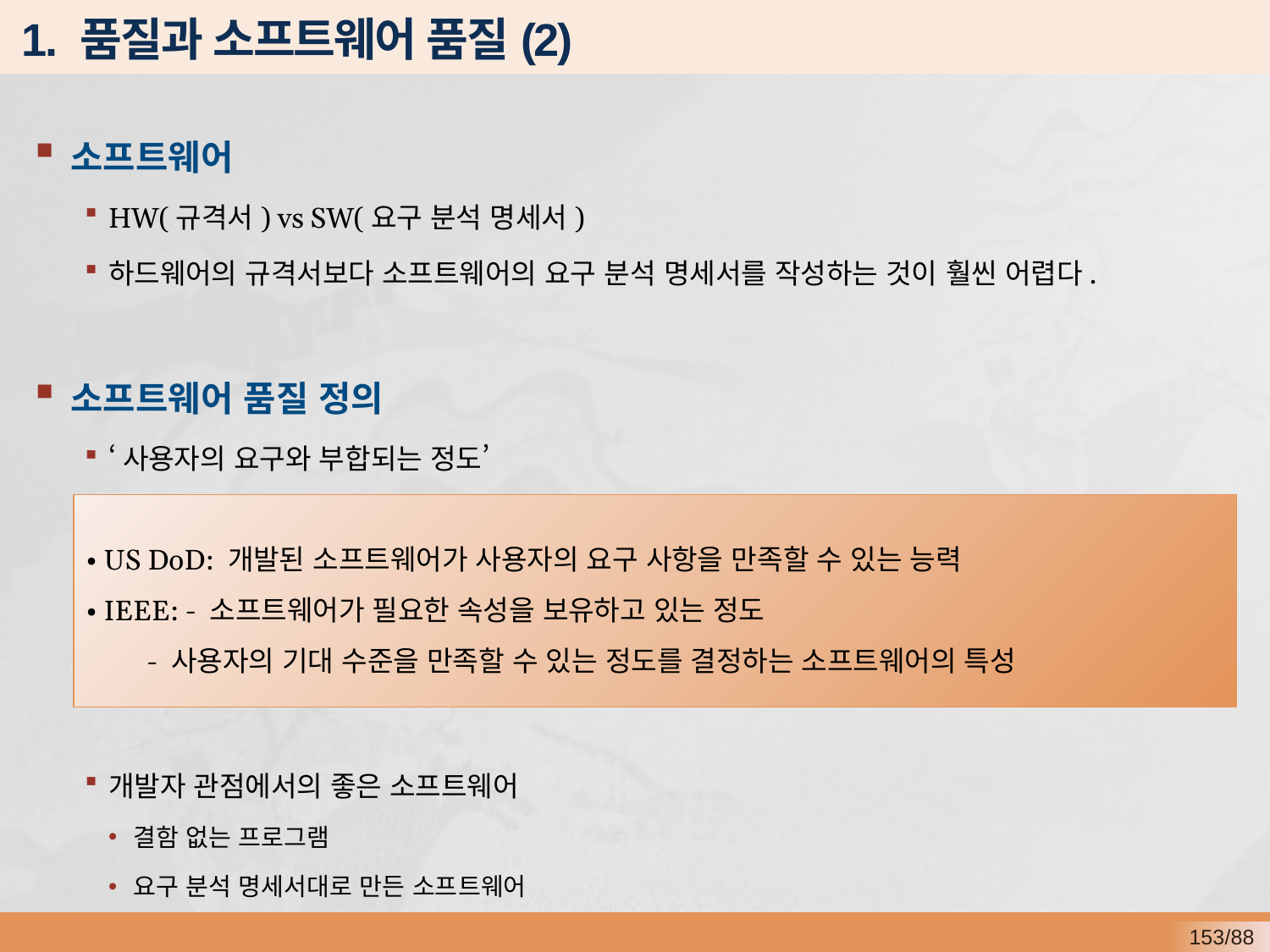

# 1. 품질과 소프트웨어 품질(2)
소프트웨어
HW(규격서) vs SW(요구 분석 명세서)
하드웨어의 규격서보다 소프트웨어의 요구 분석 명세서를 작성하는 것이 훨씬 어렵다.

소프트웨어 품질 정의
‘사용자의 요구와 부합되는 정도’

개발자 관점에서의 좋은 소프트웨어
결함 없는 프로그램
요구 분석 명세서대로 만든 소프트웨어

• US DoD: 개발된 소프트웨어가 사용자의 요구 사항을 만족할 수 있는 능력
• IEEE: - 소프트웨어가 필요한 속성을 보유하고 있는 정도
         - 사용자의 기대 수준을 만족할 수 있는 정도를 결정하는 소프트웨어의 특성